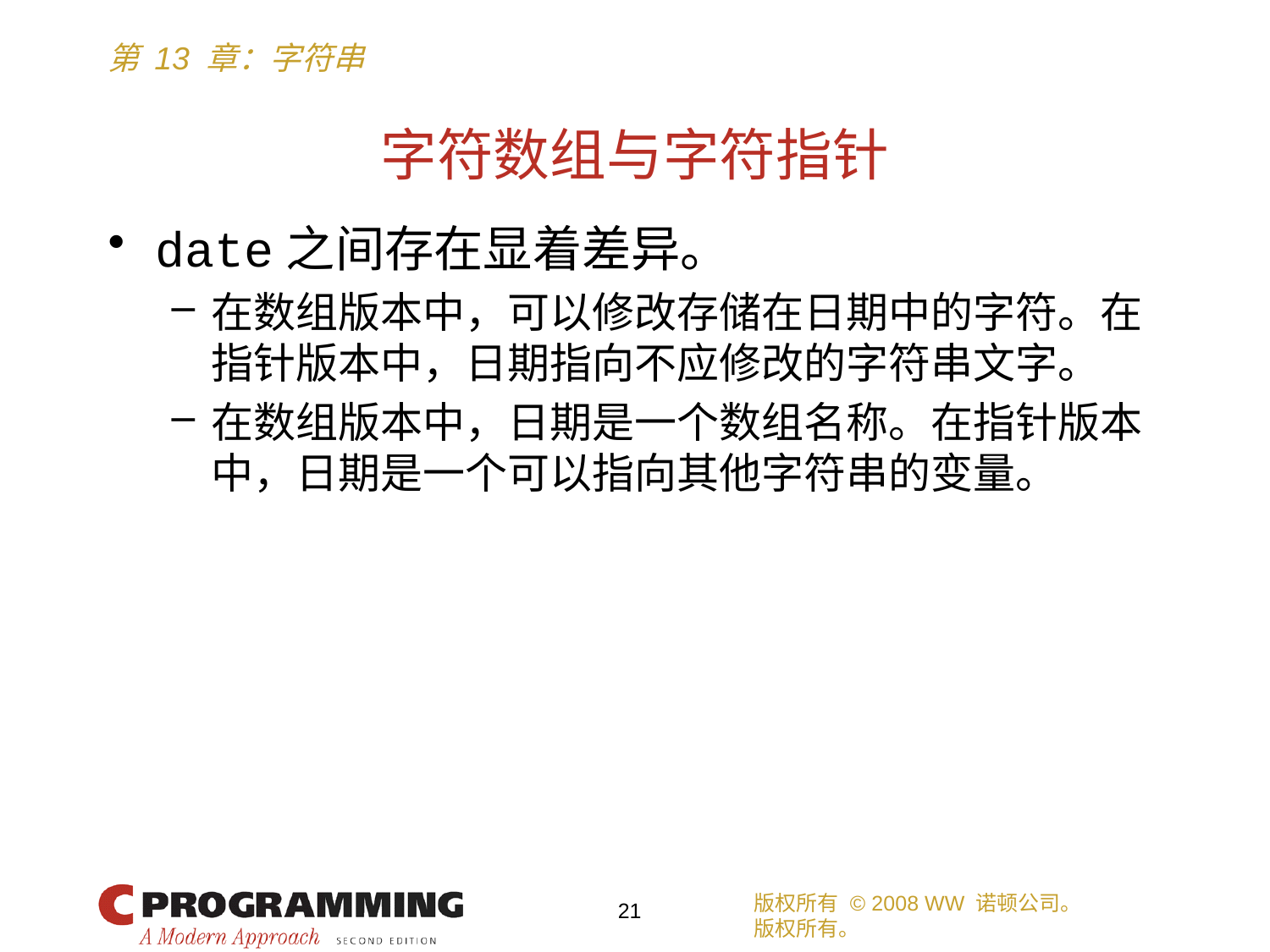

# 字符数组与字符指针
date之间存在显着差异。
在数组版本中，可以修改存储在日期中的字符。在指针版本中，日期指向不应修改的字符串文字。
在数组版本中，日期是一个数组名称。在指针版本中，日期是一个可以指向其他字符串的变量。
版权所有 © 2008 WW 诺顿公司。
版权所有。
21